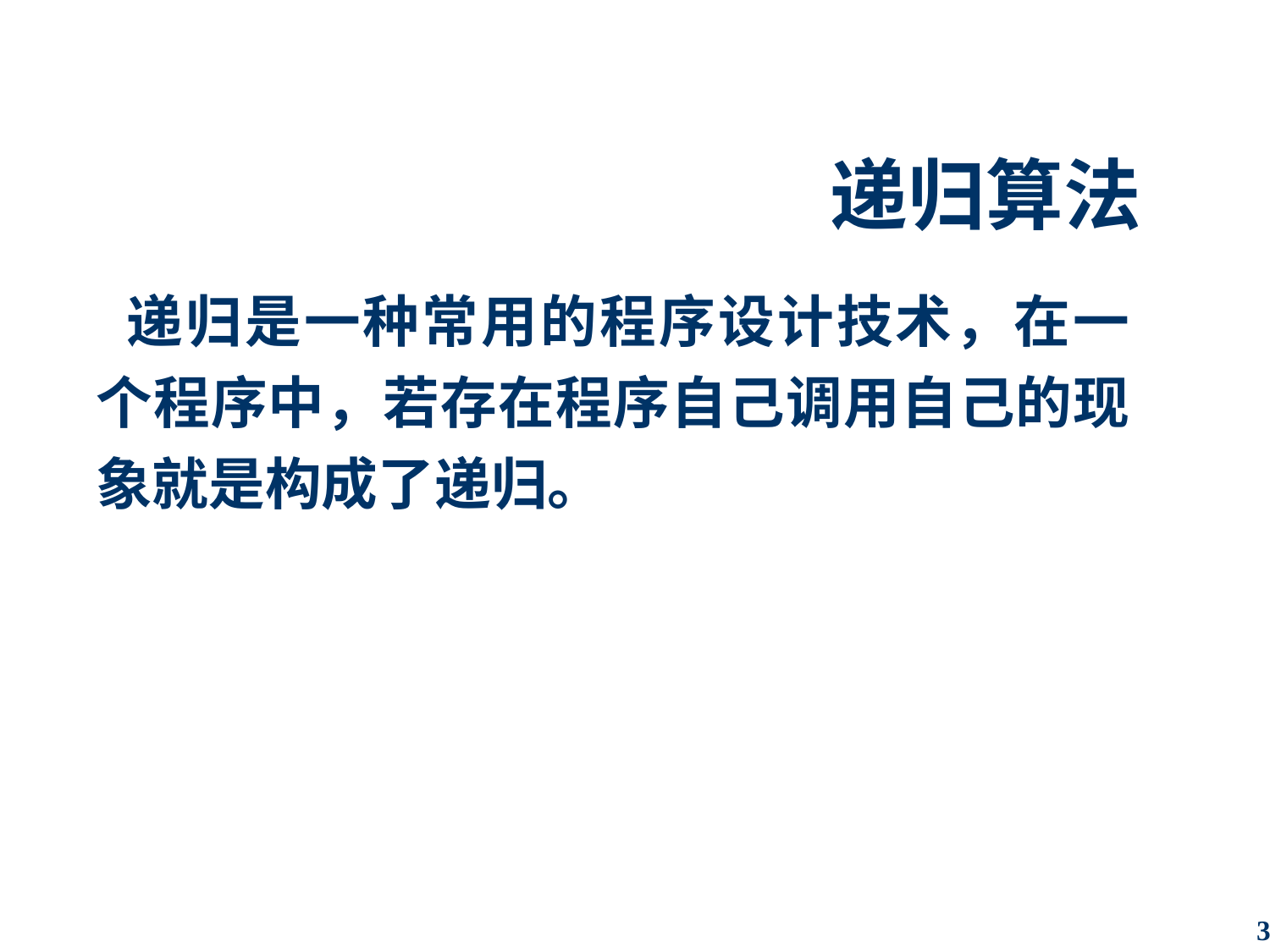

递归算法
    递归是一种常用的程序设计技术，在一个程序中，若存在程序自己调用自己的现象就是构成了递归。